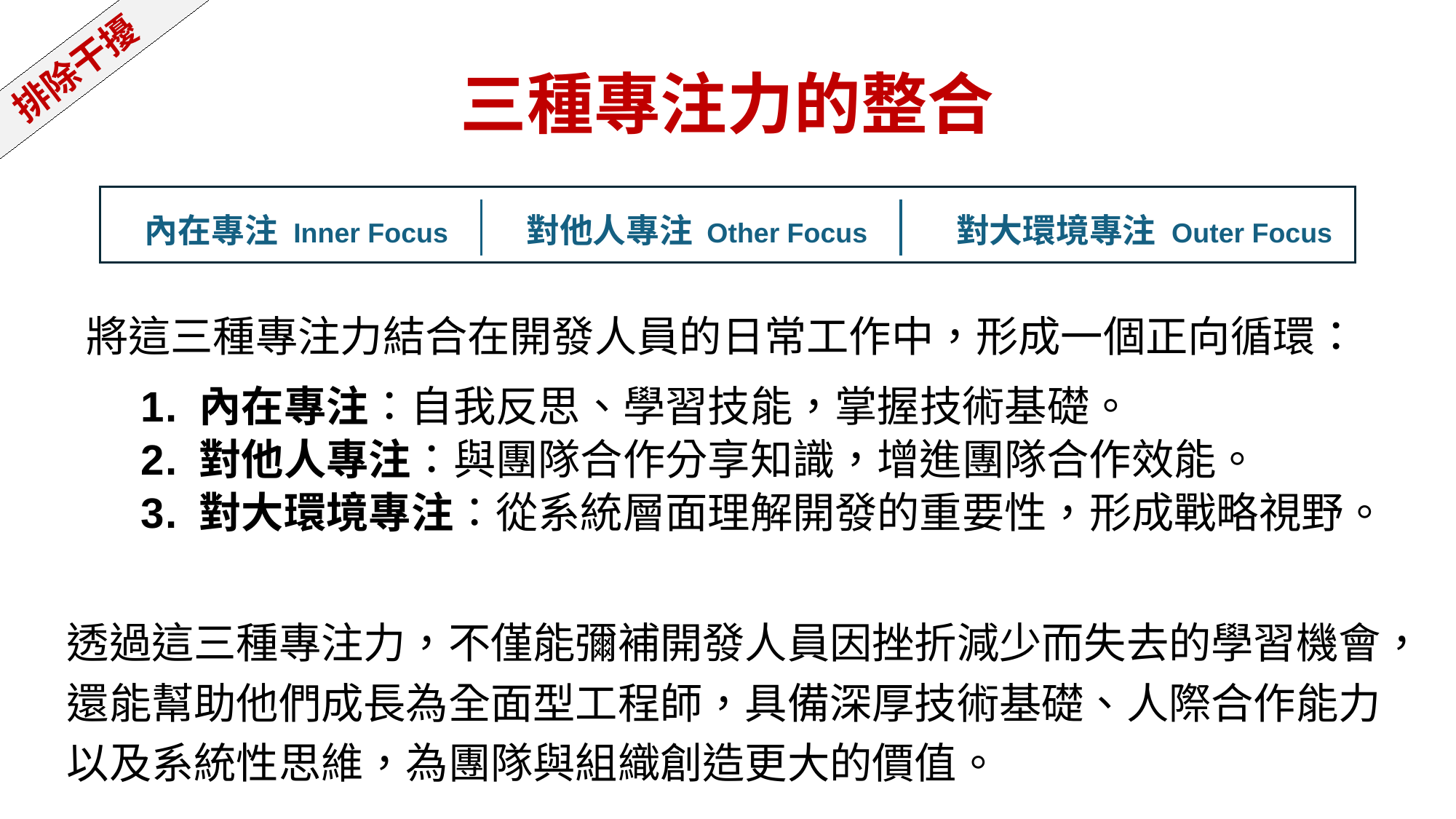

# 三種專注力的整合
排除干擾

內在專注 Inner Focus
對他人專注 Other Focus
對大環境專注 Outer Focus
將這三種專注力結合在開發人員的日常工作中，形成一個正向循環：
 內在專注：自我反思、學習技能，掌握技術基礎。
 對他人專注：與團隊合作分享知識，增進團隊合作效能。
 對大環境專注：從系統層面理解開發的重要性，形成戰略視野。

透過這三種專注力，不僅能彌補開發人員因挫折減少而失去的學習機會，
還能幫助他們成長為全面型工程師，具備深厚技術基礎、人際合作能力
以及系統性思維，為團隊與組織創造更大的價值。